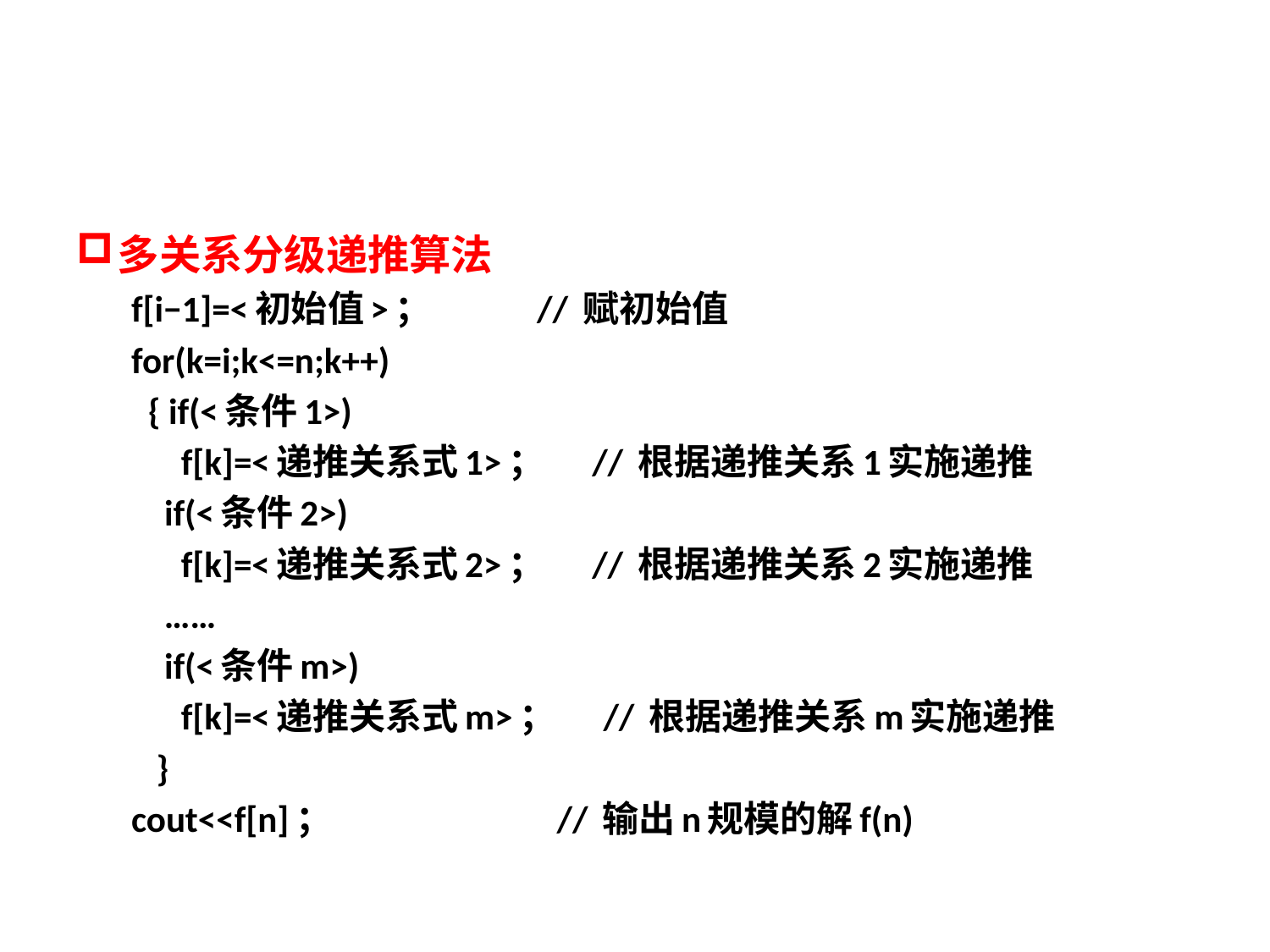

#
多关系分级递推算法
f[i−1]=<初始值>；            // 赋初始值
for(k=i;k<=n;k++)
  { if(<条件1>)
      f[k]=<递推关系式1>；     // 根据递推关系1实施递推
    if(<条件2>)
      f[k]=<递推关系式2>；     // 根据递推关系2实施递推
    ……
    if(<条件m>)
      f[k]=<递推关系式m>；     // 根据递推关系m实施递推
   }
cout<<f[n]；                     		 // 输出n规模的解f(n)